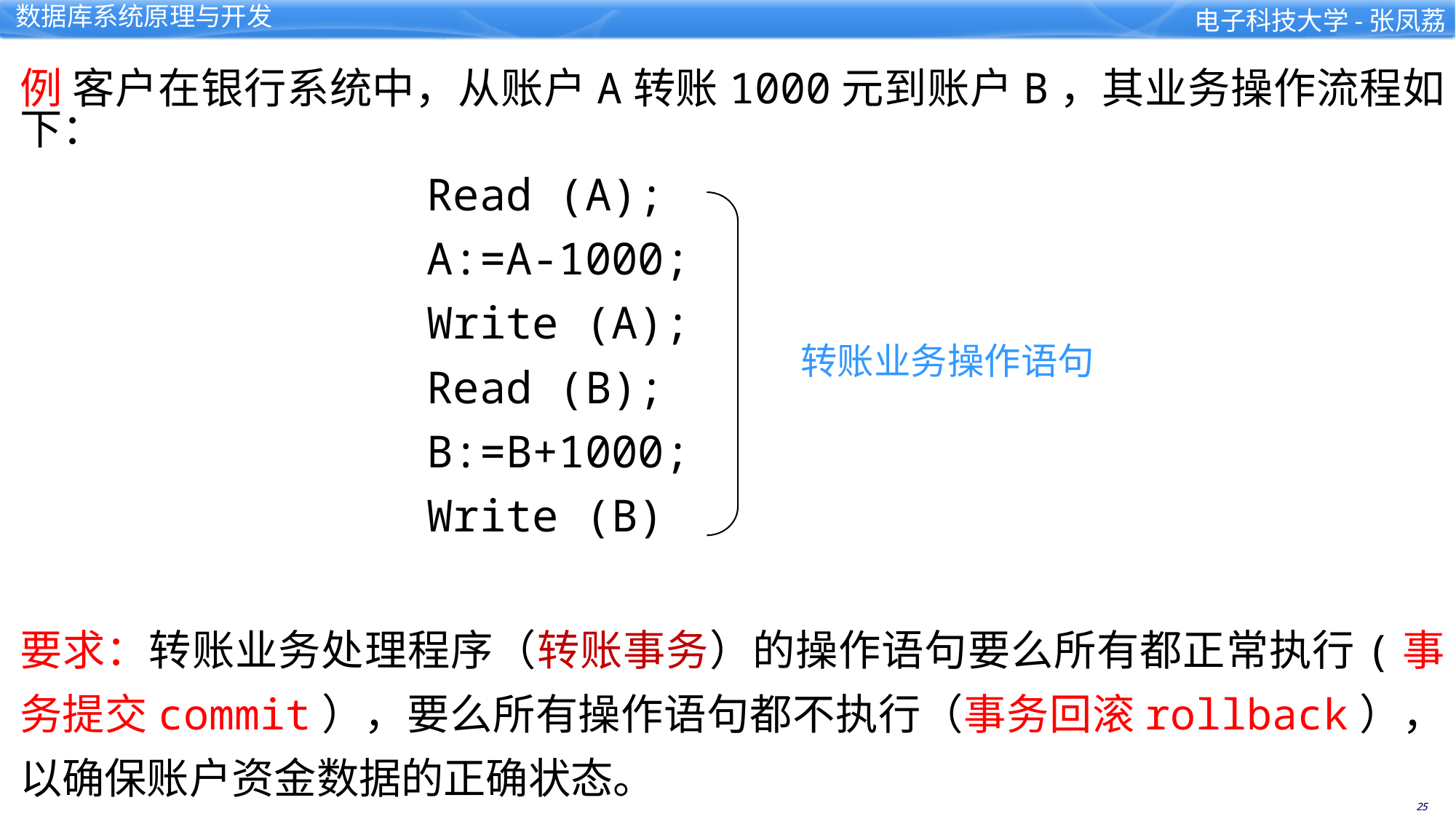

例 客户在银行系统中，从账户A转账1000元到账户B，其业务操作流程如下：
Read (A);
A:=A-1000;
Write (A);
Read (B);
B:=B+1000;
Write (B)

转账业务操作语句
要求：转账业务处理程序（转账事务）的操作语句要么所有都正常执行(事务提交commit），要么所有操作语句都不执行（事务回滚rollback），以确保账户资金数据的正确状态。